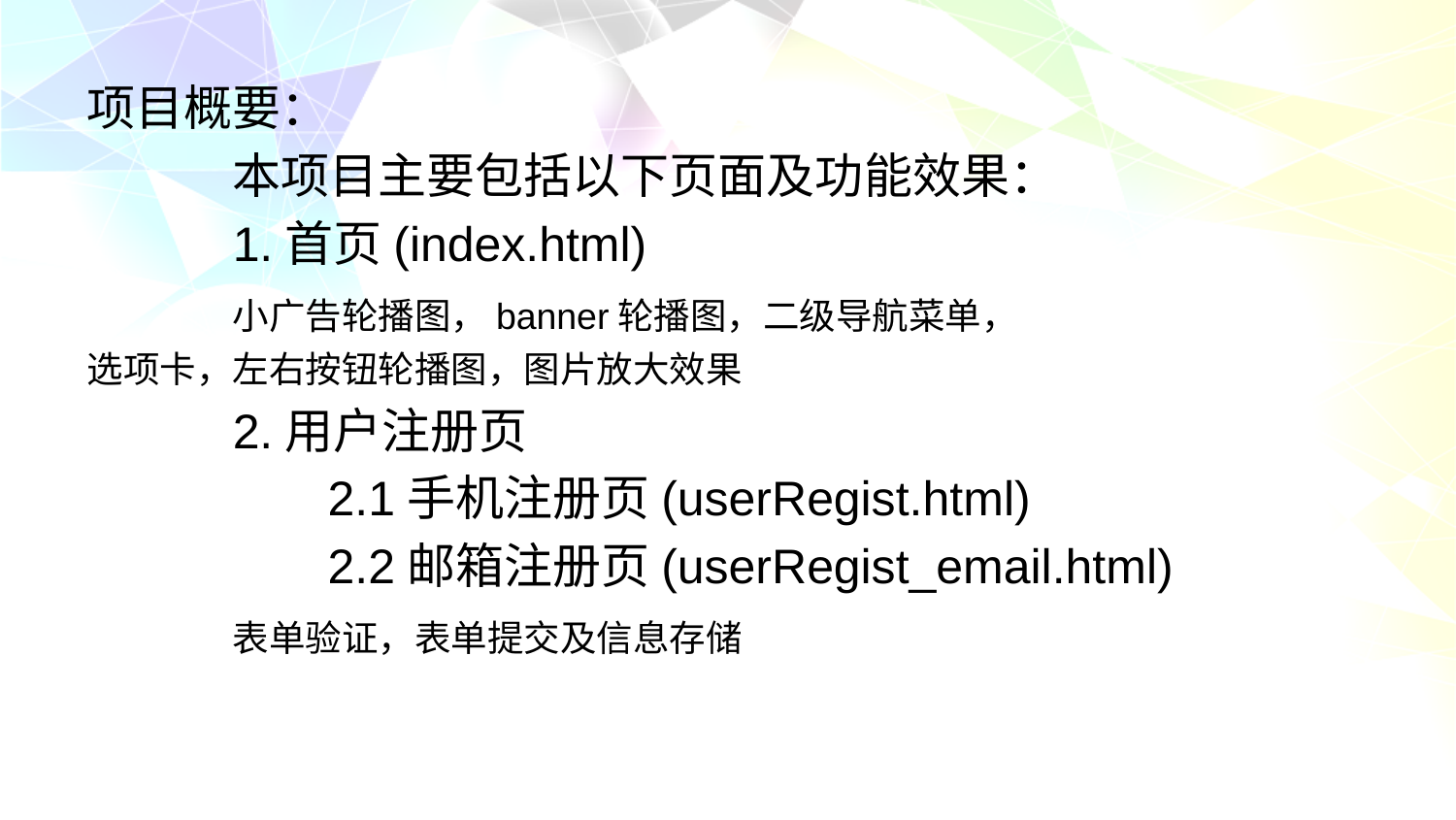

项目概要：
	本项目主要包括以下页面及功能效果：
	1.首页(index.html)
	小广告轮播图，banner轮播图，二级导航菜单，
选项卡，左右按钮轮播图，图片放大效果
	2.用户注册页
	       2.1手机注册页(userRegist.html)
	       2.2邮箱注册页(userRegist_email.html)
	表单验证，表单提交及信息存储